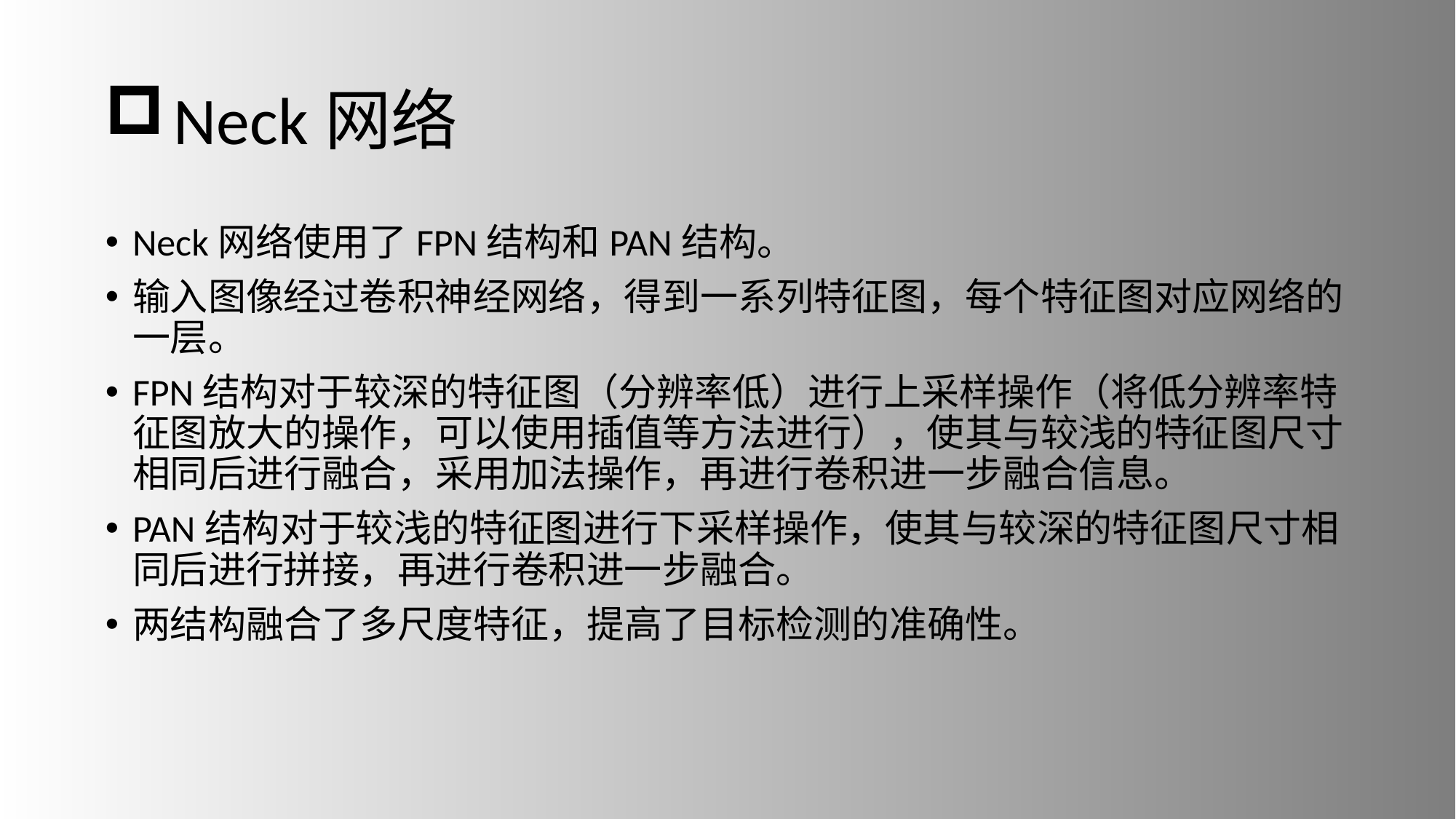

# Neck网络
Neck网络使用了FPN结构和PAN结构。
输入图像经过卷积神经网络，得到一系列特征图，每个特征图对应网络的一层。
FPN结构对于较深的特征图（分辨率低）进行上采样操作（将低分辨率特征图放大的操作，可以使用插值等方法进行），使其与较浅的特征图尺寸相同后进行融合，采用加法操作，再进行卷积进一步融合信息。
PAN结构对于较浅的特征图进行下采样操作，使其与较深的特征图尺寸相同后进行拼接，再进行卷积进一步融合。
两结构融合了多尺度特征，提高了目标检测的准确性。